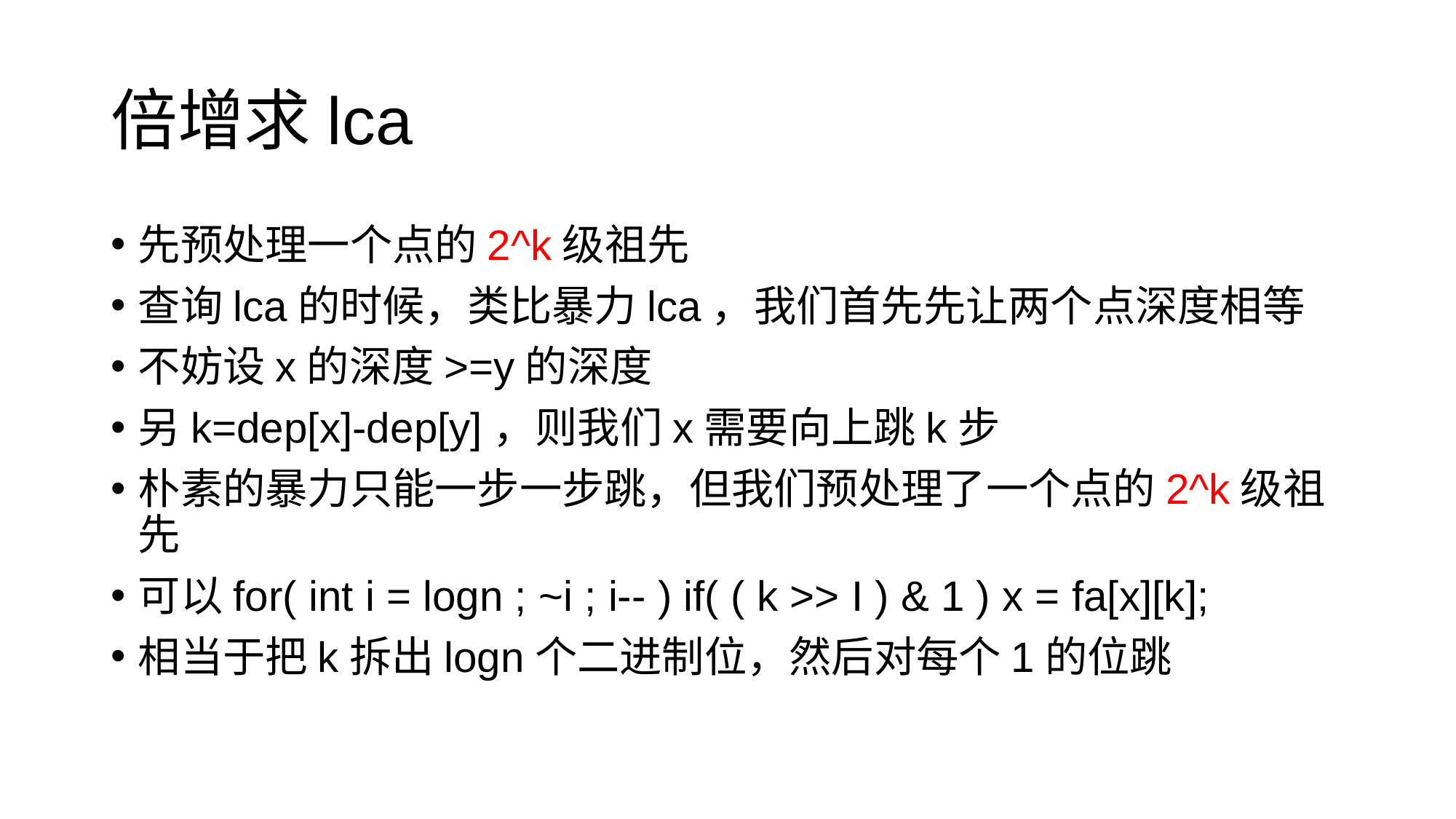

# 倍增求lca
先预处理一个点的2^k级祖先
查询lca的时候，类比暴力lca，我们首先先让两个点深度相等
不妨设x的深度>=y的深度
另k=dep[x]-dep[y]，则我们x需要向上跳k步
朴素的暴力只能一步一步跳，但我们预处理了一个点的2^k级祖先
可以for( int i = logn ; ~i ; i-- ) if( ( k >> I ) & 1 ) x = fa[x][k];
相当于把k拆出logn个二进制位，然后对每个1的位跳